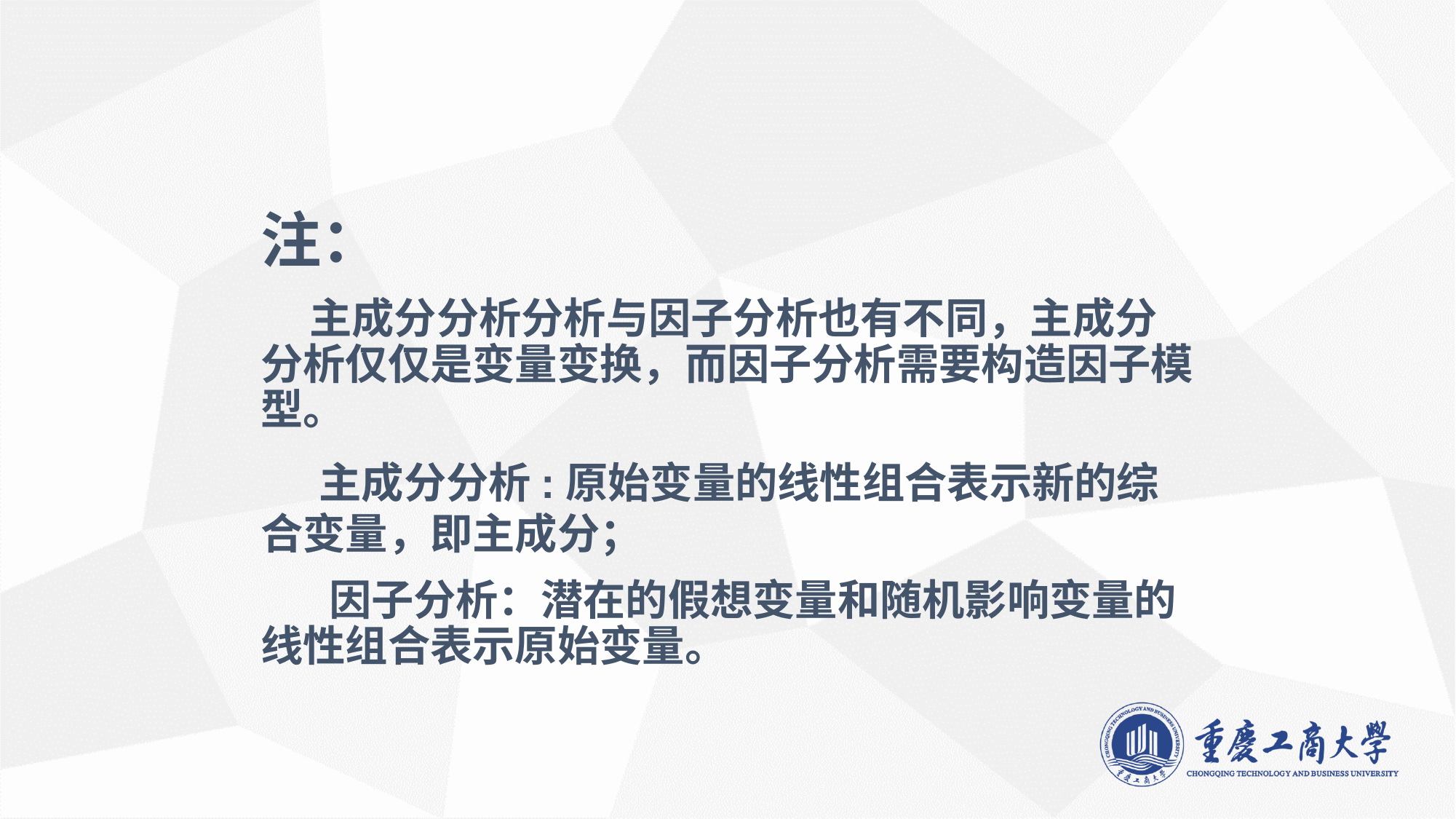

注：
    主成分分析分析与因子分析也有不同，主成分分析仅仅是变量变换，而因子分析需要构造因子模型。
     主成分分析:原始变量的线性组合表示新的综合变量，即主成分；
      因子分析：潜在的假想变量和随机影响变量的线性组合表示原始变量。